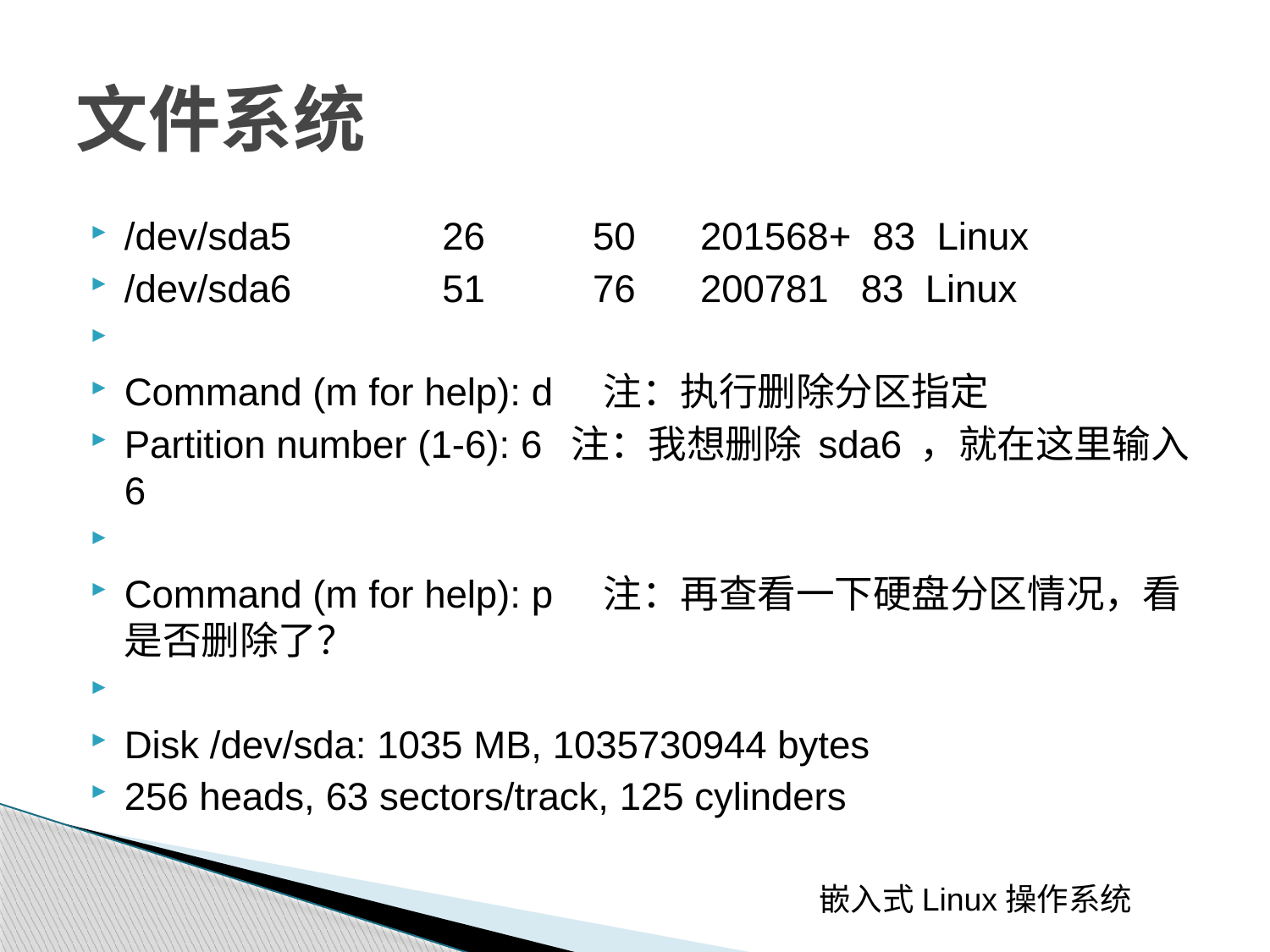

# 文件系统
/dev/sda5              26          50      201568+  83  Linux
/dev/sda6              51          76      200781   83  Linux

Command (m for help): d    注：执行删除分区指定
Partition number (1-6): 6  注：我想删除 sda6 ，就在这里输入 6

Command (m for help): p    注：再查看一下硬盘分区情况，看是否删除了？

Disk /dev/sda: 1035 MB, 1035730944 bytes
256 heads, 63 sectors/track, 125 cylinders
         嵌入式Linux操作系统